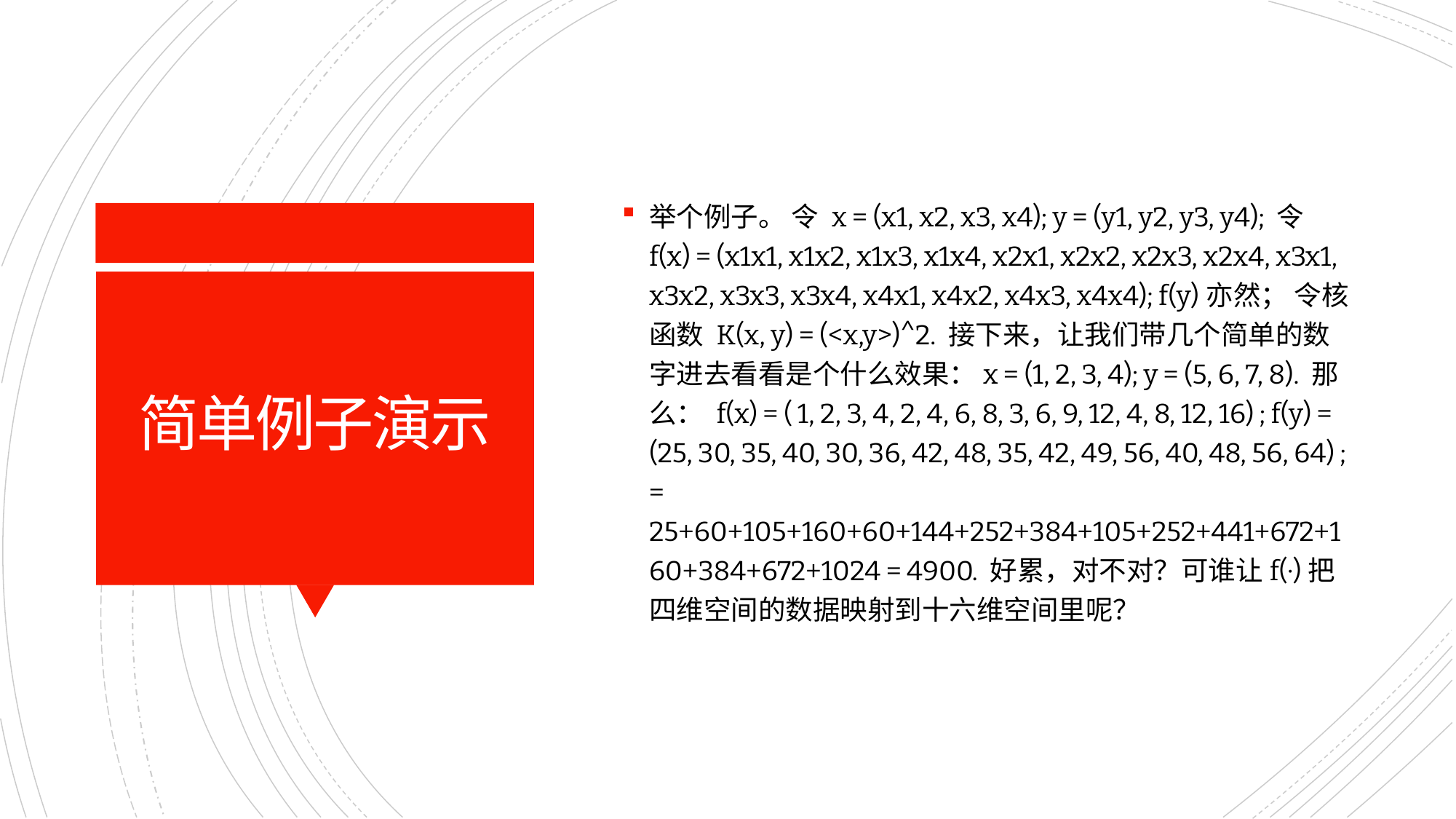

举个例子。 令 x = (x1, x2, x3, x4); y = (y1, y2, y3, y4); 令 f(x) = (x1x1, x1x2, x1x3, x1x4, x2x1, x2x2, x2x3, x2x4, x3x1, x3x2, x3x3, x3x4, x4x1, x4x2, x4x3, x4x4); f(y)亦然； 令核函数 K(x, y) = (<x,y>)^2. 接下来，让我们带几个简单的数字进去看看是个什么效果：x = (1, 2, 3, 4); y = (5, 6, 7, 8). 那么： f(x) = ( 1, 2, 3, 4, 2, 4, 6, 8, 3, 6, 9, 12, 4, 8, 12, 16) ; f(y) = (25, 30, 35, 40, 30, 36, 42, 48, 35, 42, 49, 56, 40, 48, 56, 64) ; = 25+60+105+160+60+144+252+384+105+252+441+672+160+384+672+1024 = 4900. 好累，对不对？可谁让f(·)把四维空间的数据映射到十六维空间里呢？
# 简单例子演示